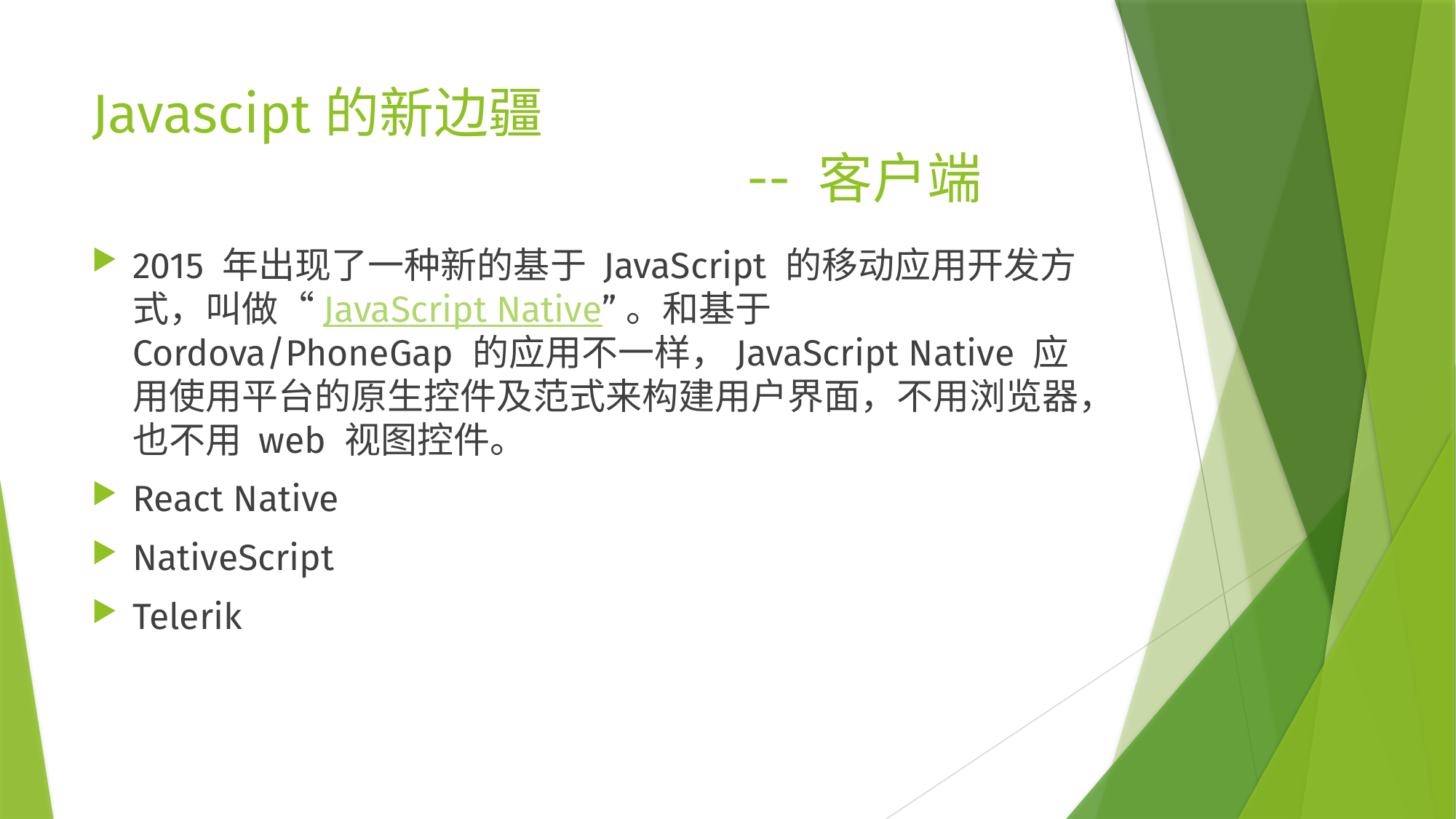

# Javascipt的新边疆 -- 客户端
2015 年出现了一种新的基于 JavaScript 的移动应用开发方式，叫做“JavaScript Native”。和基于 Cordova/PhoneGap 的应用不一样，JavaScript Native 应用使用平台的原生控件及范式来构建用户界面，不用浏览器，也不用 web 视图控件。
React Native
NativeScript
Telerik